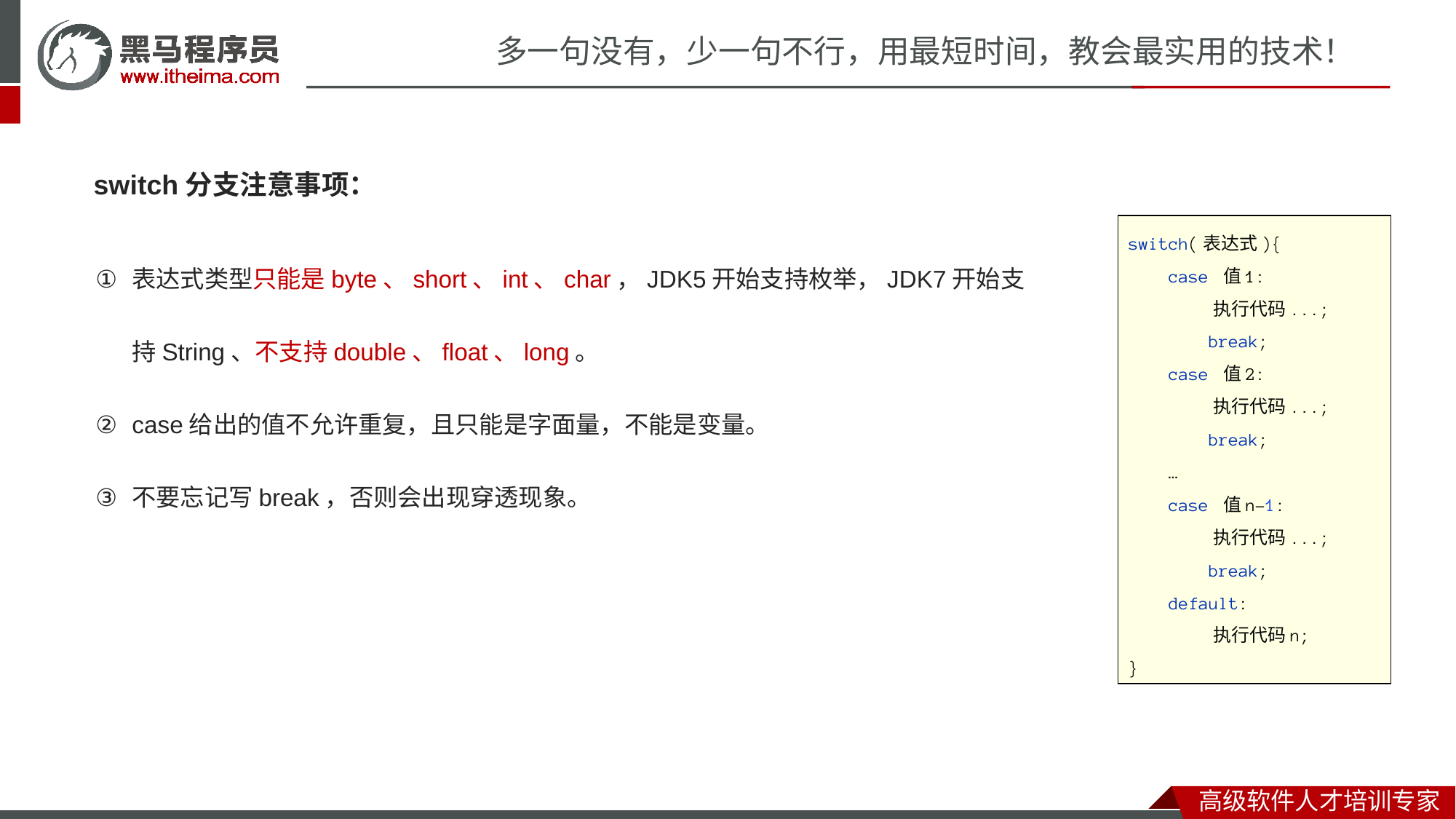

switch分支注意事项：
表达式类型只能是byte、short、int、char，JDK5开始支持枚举，JDK7开始支持String、不支持double、float、long。
case给出的值不允许重复，且只能是字面量，不能是变量。
不要忘记写break，否则会出现穿透现象。
switch(表达式){
    case 值1:
        执行代码...;
        break;
    case 值2:
        执行代码...;
        break;
    …
    case 值n-1:
        执行代码...;
        break;
    default:
        执行代码n;
}